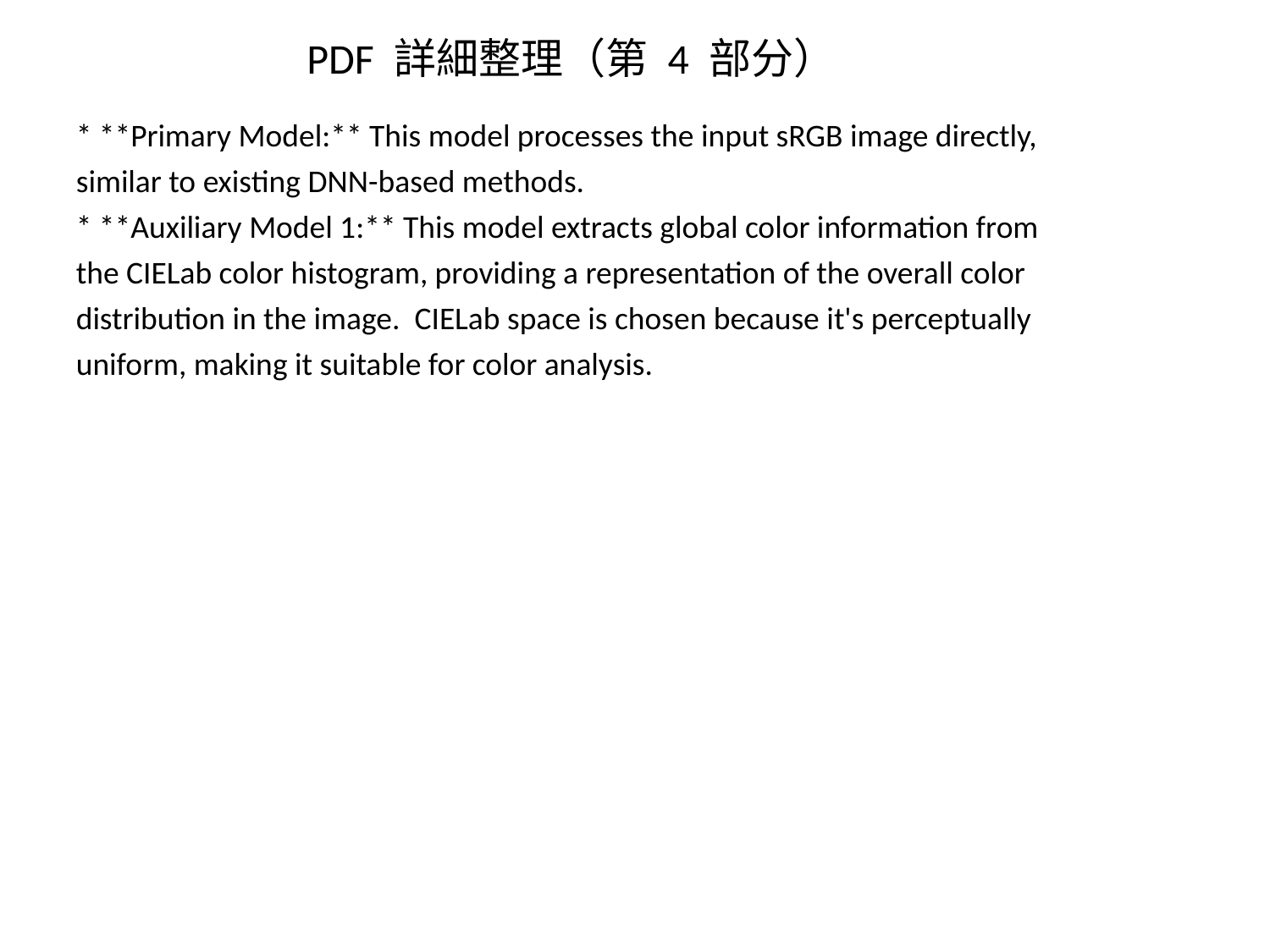

PDF 詳細整理（第 4 部分）

* **Primary Model:** This model processes the input sRGB image directly, similar to existing DNN-based methods.
* **Auxiliary Model 1:** This model extracts global color information from the CIELab color histogram, providing a representation of the overall color distribution in the image.  CIELab space is chosen because it's perceptually uniform, making it suitable for color analysis.